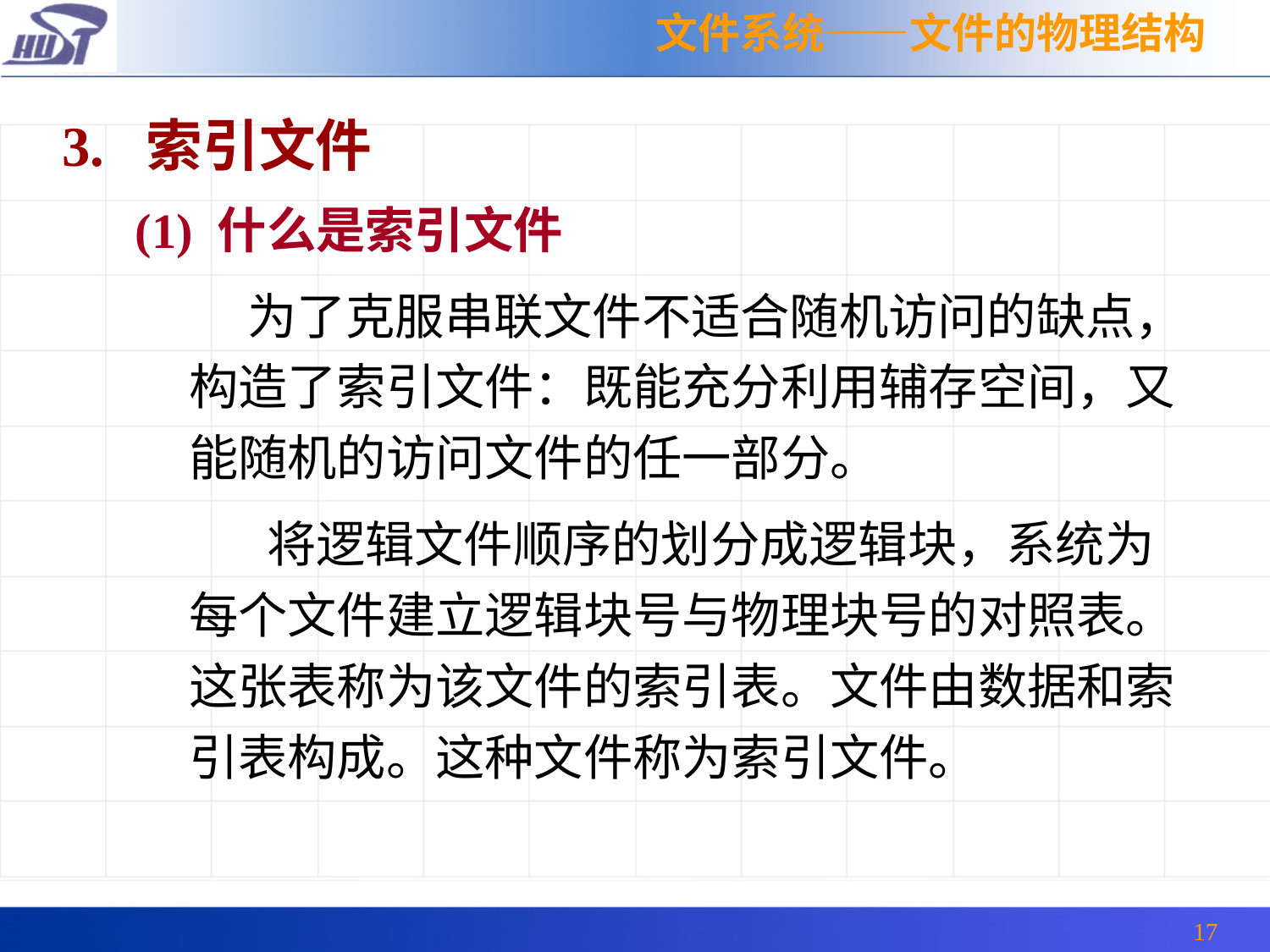

文件系统——文件的物理结构
3.  索引文件
      (1) 什么是索引文件
          为了克服串联文件不适合随机访问的缺点，构造了索引文件：既能充分利用辅存空间，又能随机的访问文件的任一部分。
	      将逻辑文件顺序的划分成逻辑块，系统为每个文件建立逻辑块号与物理块号的对照表。这张表称为该文件的索引表。文件由数据和索引表构成。这种文件称为索引文件。
17